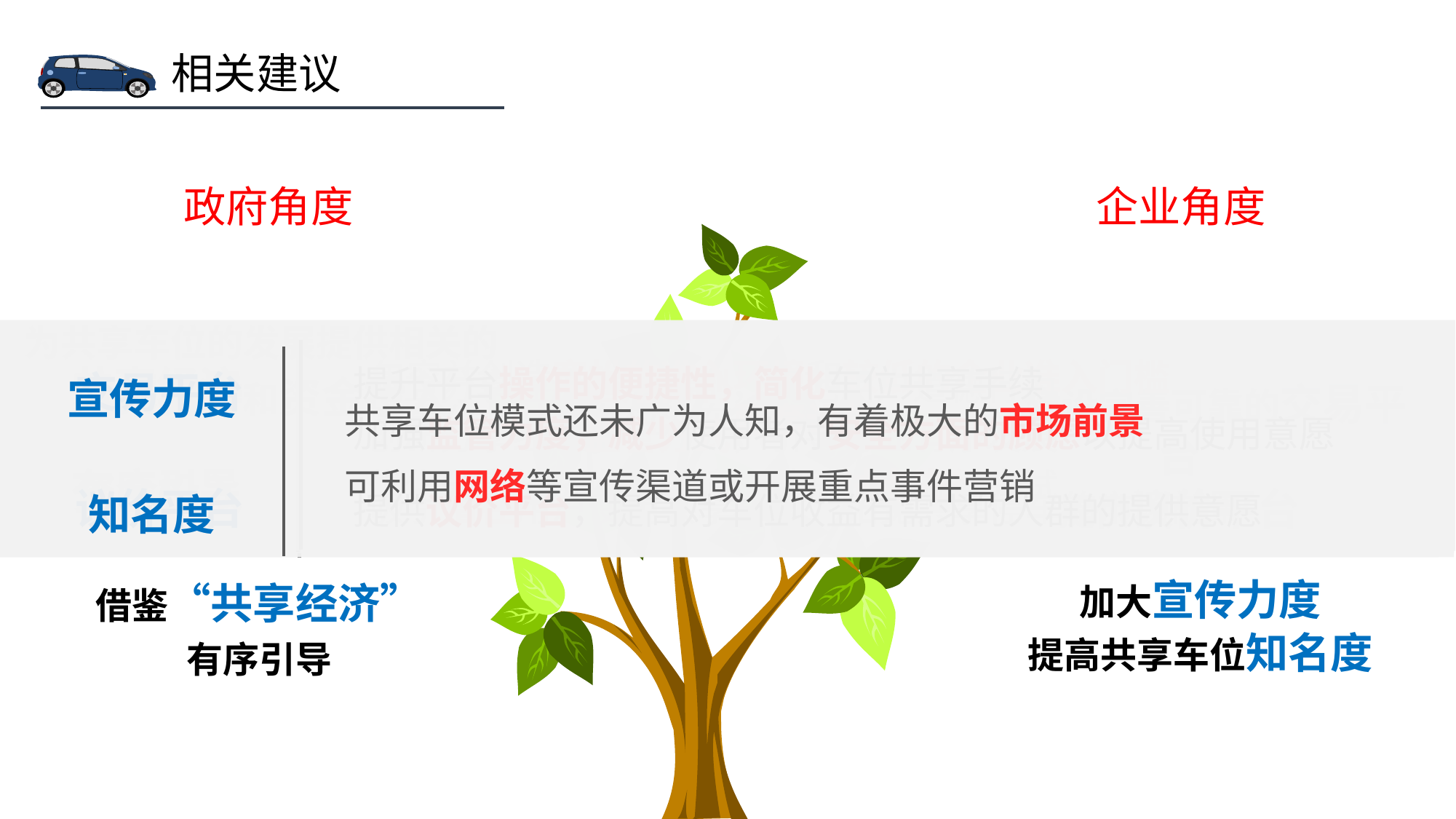

33
相关建议

政府角度
企业角度

                                                                                                                            建设完善可靠的交易平台
提供议价平台
为共享车位的发展提供相关的
政策支持和资金投入
.

提升平台操作的便捷性，简化车位共享手续
加强监管力度，减少使用者对安全方面的顾虑以提高使用意愿
提供议价平台，提高对车位收益有需求的人群的提供意愿
交易平台

议价平台

建立分享经济信用体制，规范用户道德行为
创新分享经济监管方式，引导行业有序发展
优化分享经济发展环境，鼓励试点先行先试
共享经济

有序引导

宣传力度

知名度

共享车位模式还未广为人知，有着极大的市场前景
可利用网络等宣传渠道或开展重点事件营销

包容并创造宽松的准入环境和较低的企业准入门槛
完善公共共享车位泊车配套设施

吸引潜在用户使用共享车位，拓宽共享停车的市场前景
政策支持

资金投入
加大宣传力度
提高共享车位知名度
借鉴“共享经济”
有序引导